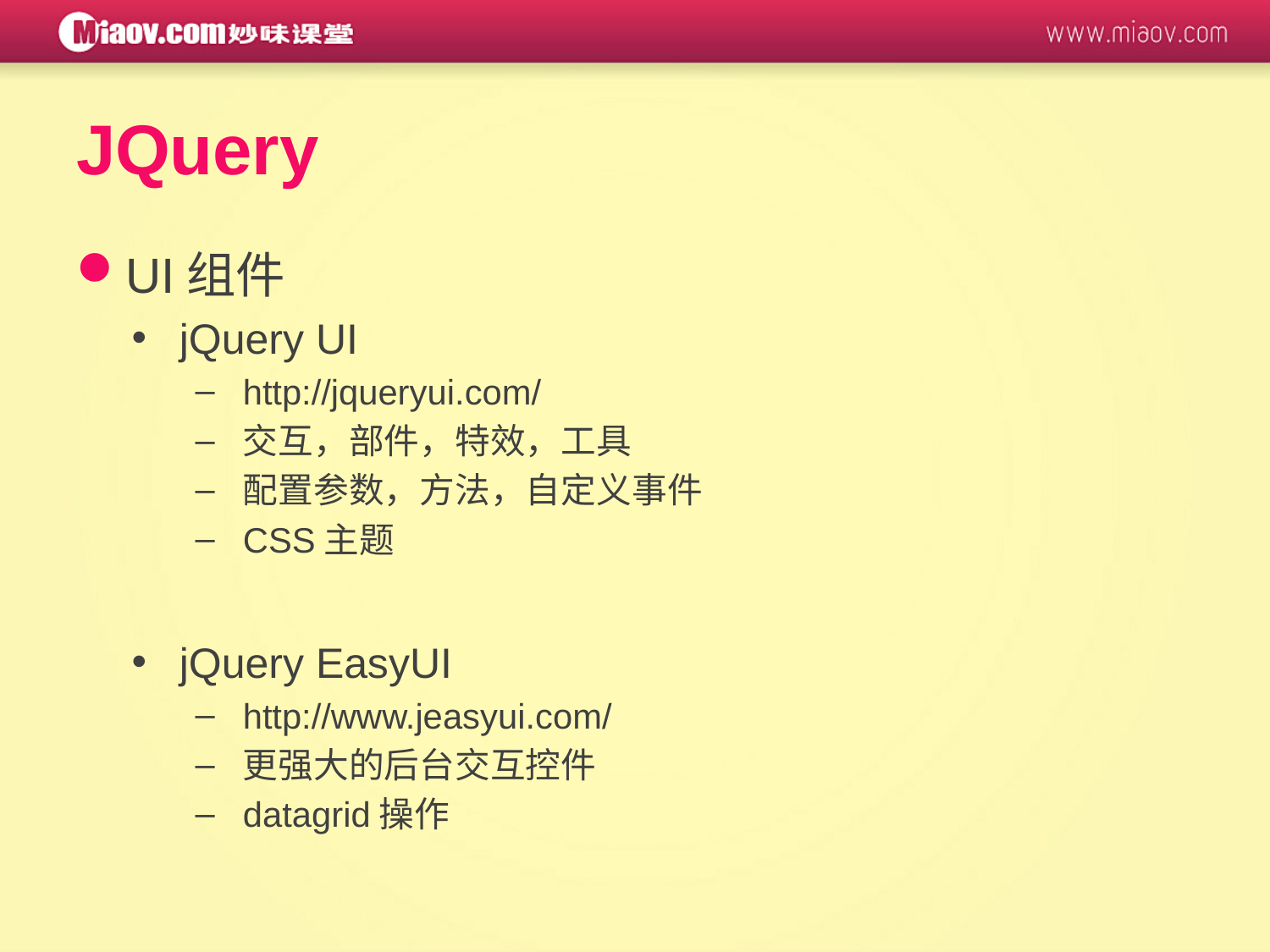

# JQuery
UI组件
jQuery UI
http://jqueryui.com/
交互，部件，特效，工具
配置参数，方法，自定义事件
CSS主题

jQuery EasyUI
http://www.jeasyui.com/
更强大的后台交互控件
datagrid操作